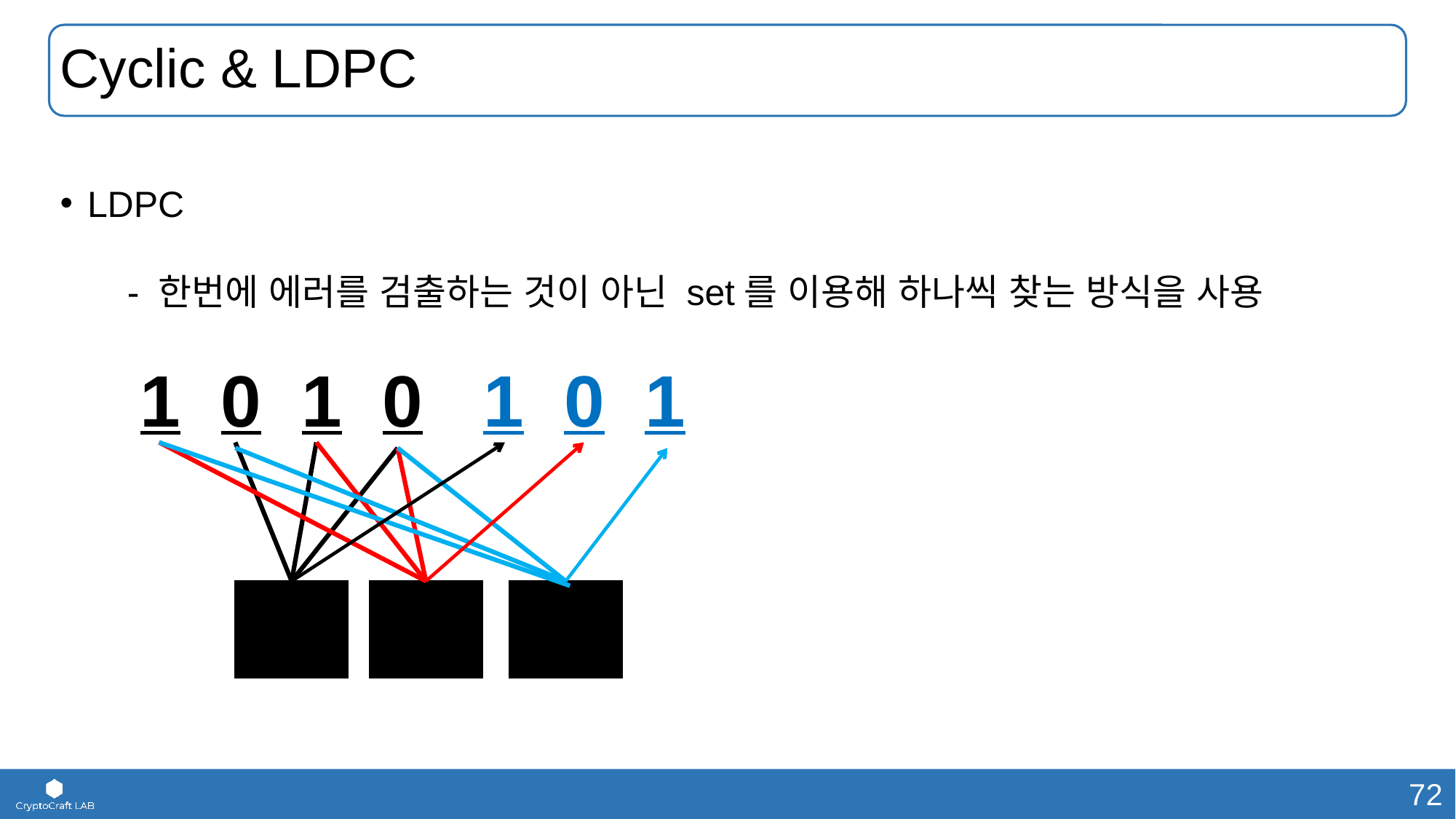

# Cyclic & LDPC
LDPC
- 한번에 에러를 검출하는 것이 아닌 set를 이용해 하나씩 찾는 방식을 사용
1  0  1  0   1  0  1